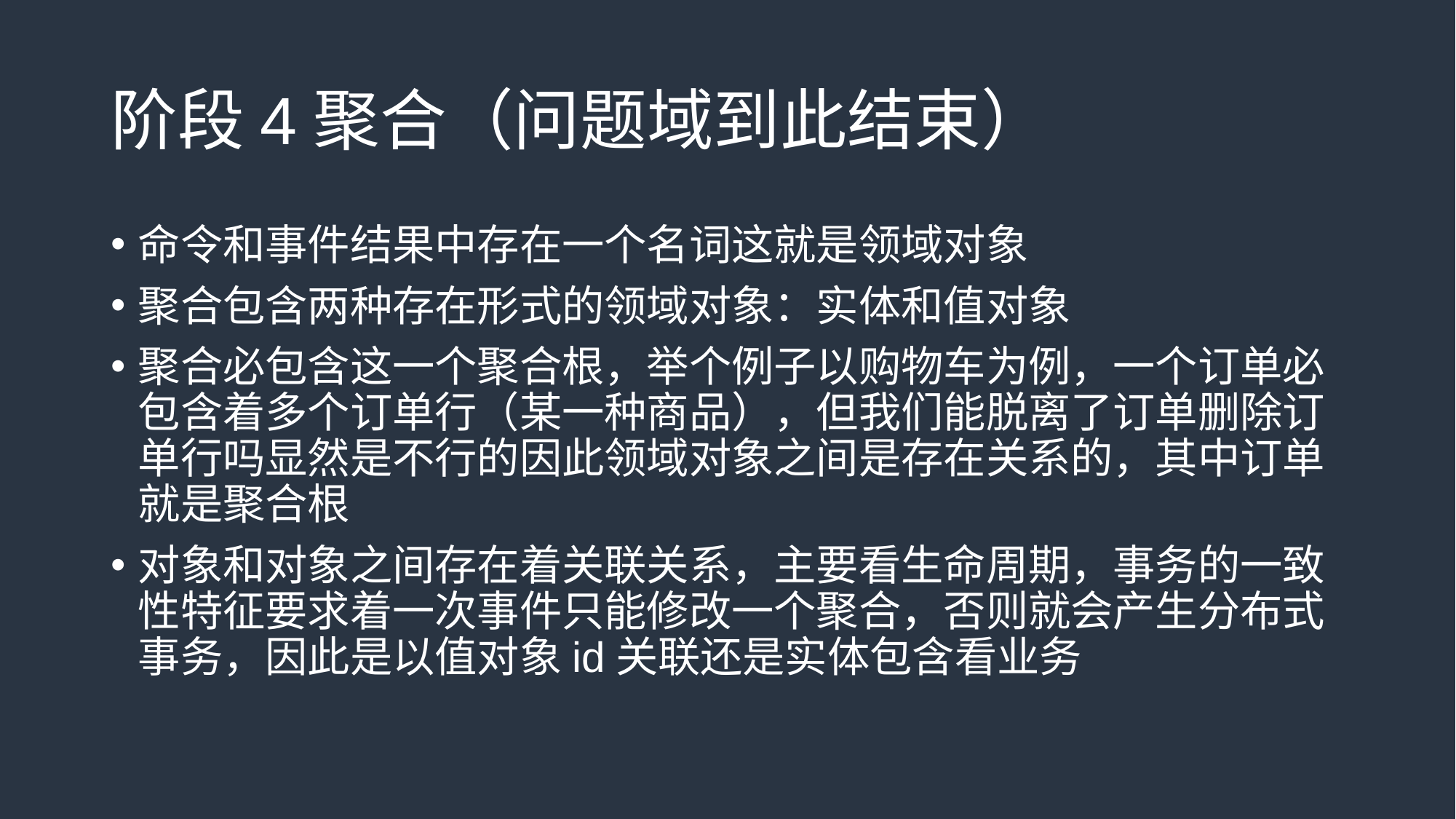

# 阶段4聚合（问题域到此结束）
命令和事件结果中存在一个名词这就是领域对象
聚合包含两种存在形式的领域对象：实体和值对象
聚合必包含这一个聚合根，举个例子以购物车为例，一个订单必包含着多个订单行（某一种商品），但我们能脱离了订单删除订单行吗显然是不行的因此领域对象之间是存在关系的，其中订单就是聚合根
对象和对象之间存在着关联关系，主要看生命周期，事务的一致性特征要求着一次事件只能修改一个聚合，否则就会产生分布式事务，因此是以值对象id关联还是实体包含看业务